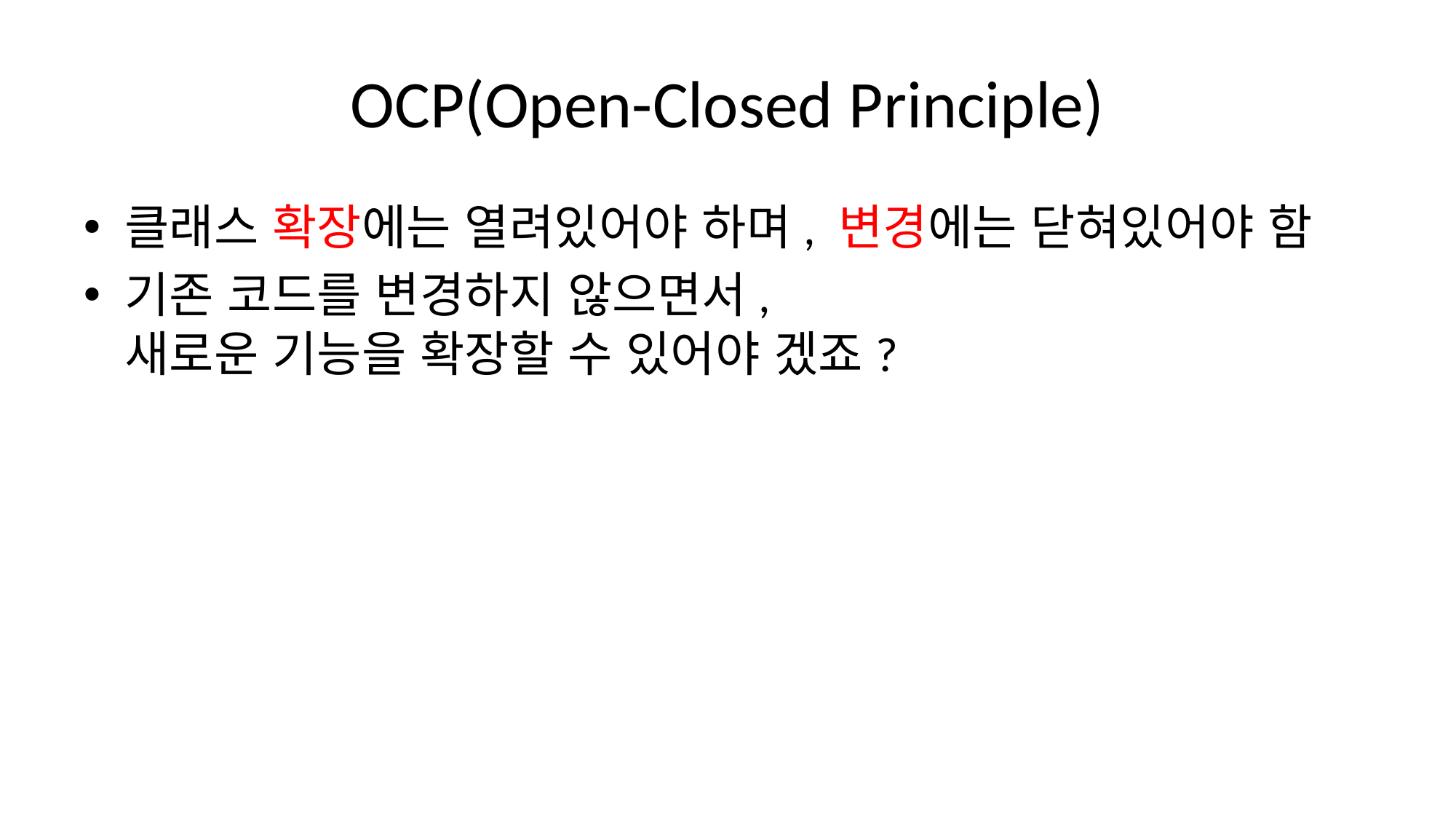

# OCP(Open-Closed Principle)
클래스 확장에는 열려있어야 하며, 변경에는 닫혀있어야 함
기존 코드를 변경하지 않으면서,
새로운 기능을 확장할 수 있어야 겠죠?